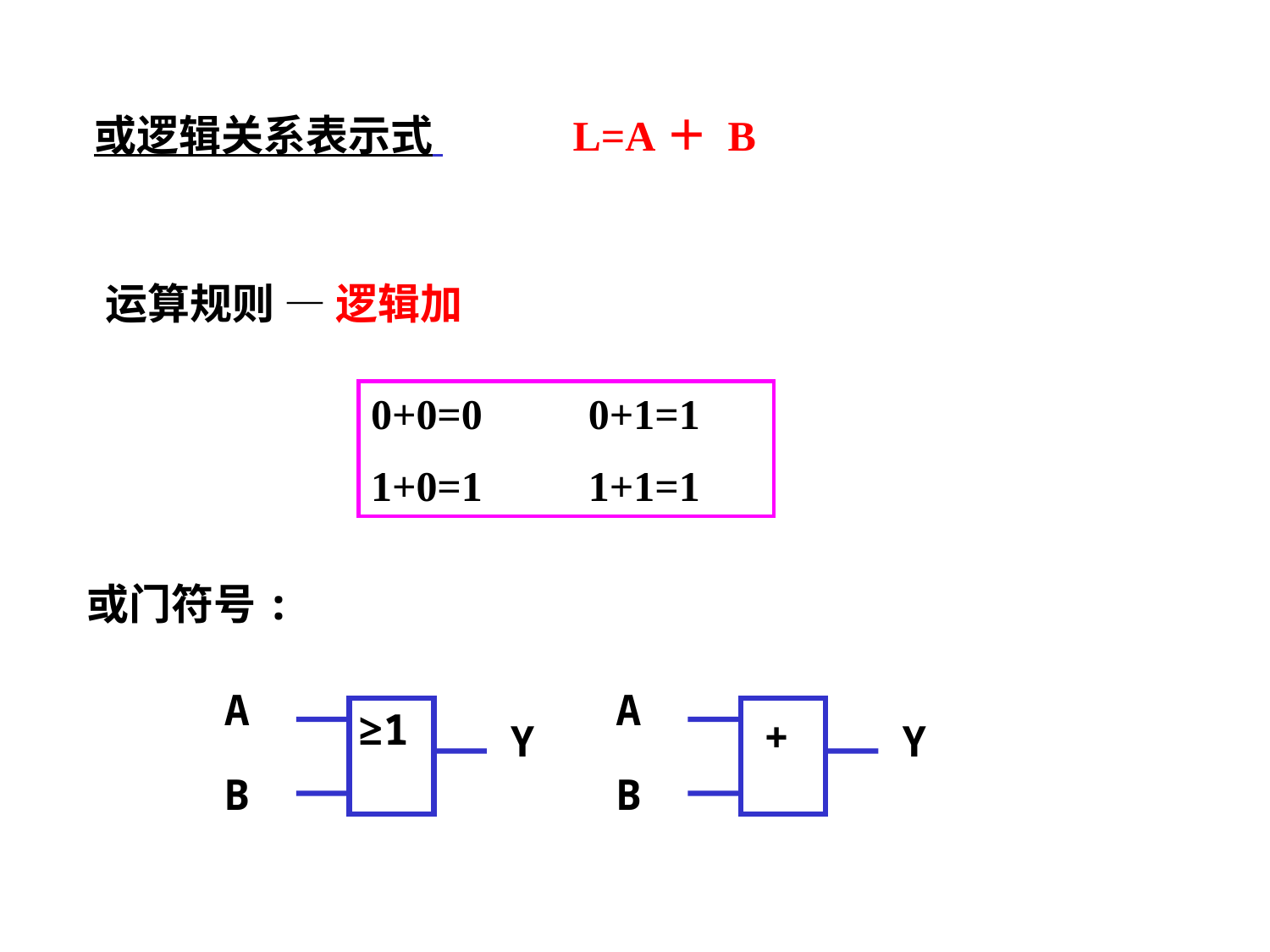

或逻辑关系表示式
 L=A＋ B
运算规则 — 逻辑加
0+0=0          0+1=1
1+0=1          1+1=1
或门符号:
A
≥1

Y

B

A

+
Y

B